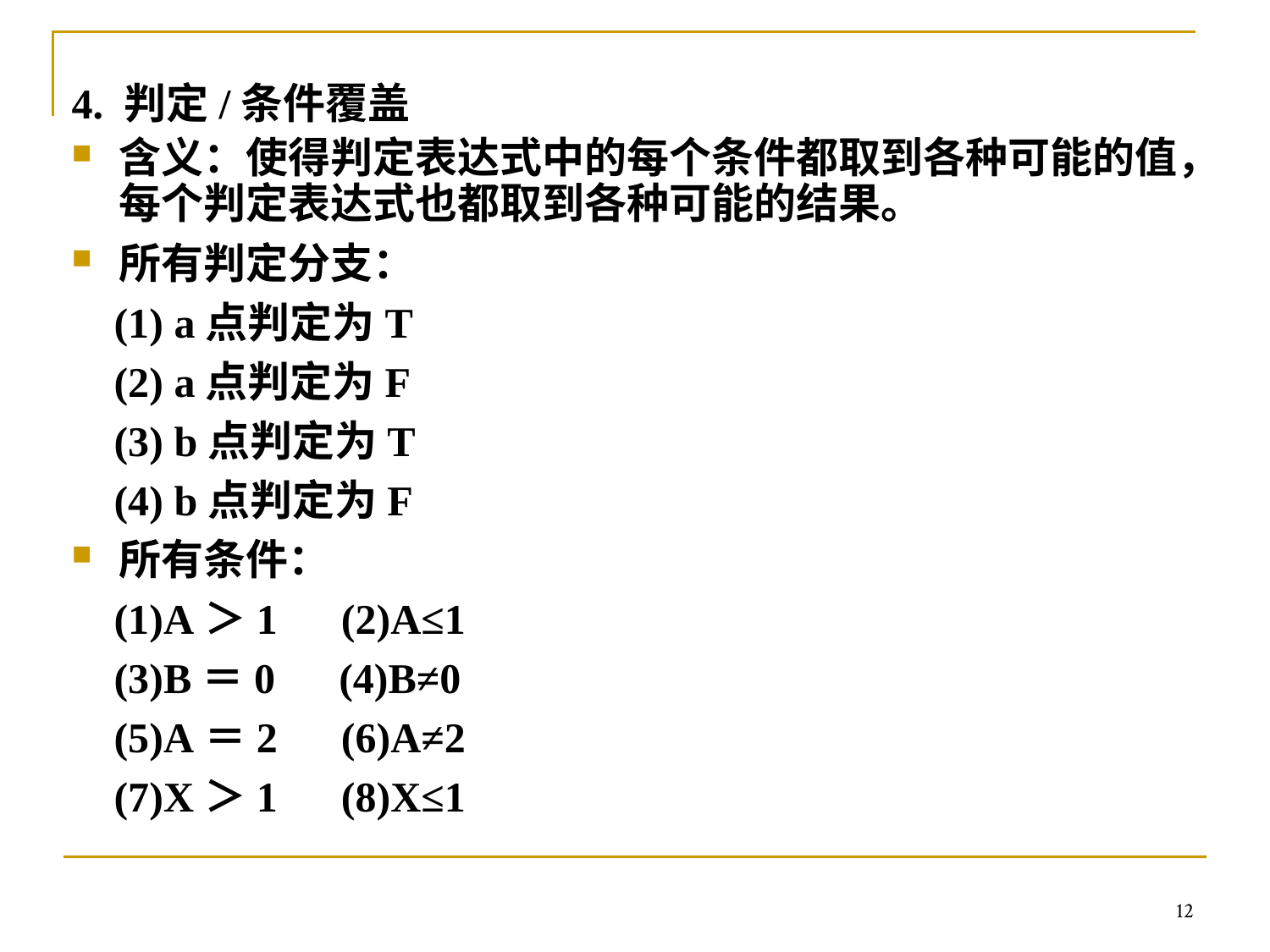

4. 判定/条件覆盖
含义：使得判定表达式中的每个条件都取到各种可能的值，每个判定表达式也都取到各种可能的结果。
所有判定分支：
    (1) a点判定为T
    (2) a点判定为F
    (3) b点判定为T
    (4) b点判定为F
所有条件：
    (1)A＞1      (2)A≤1
    (3)B＝0      (4)B≠0
    (5)A＝2      (6)A≠2
    (7)X＞1      (8)X≤1
12